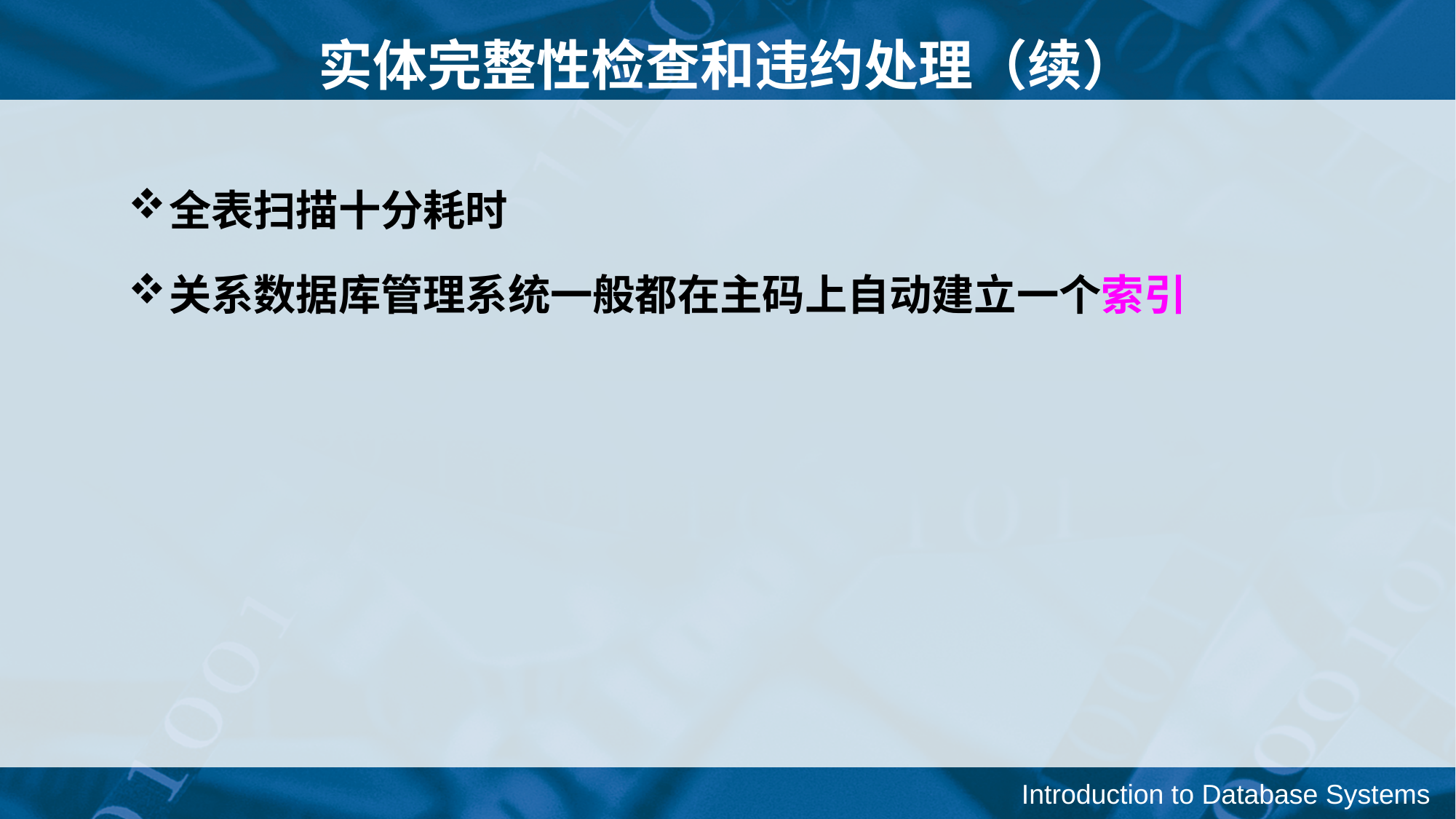

实体完整性检查和违约处理（续）
全表扫描十分耗时
关系数据库管理系统一般都在主码上自动建立一个索引